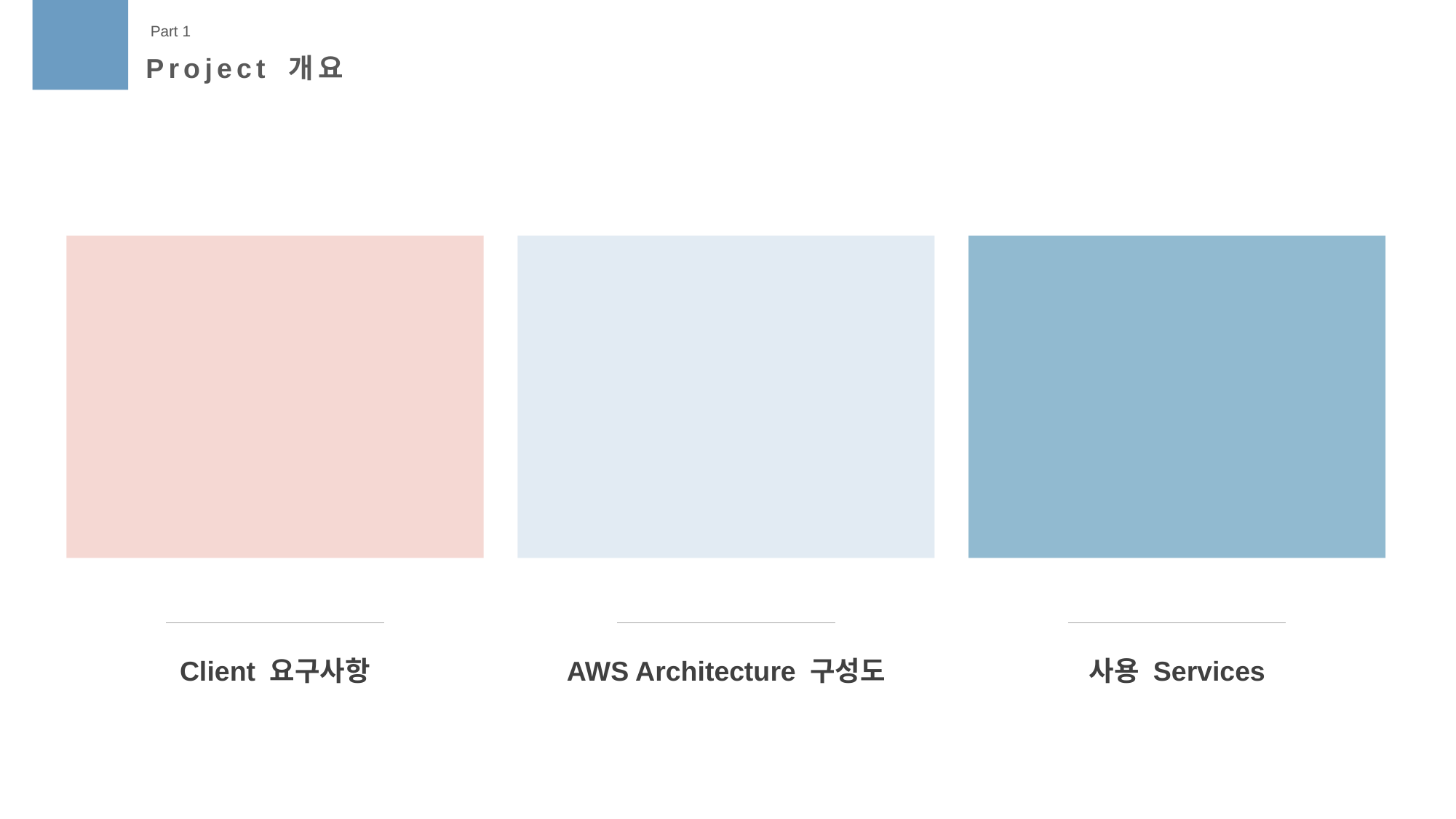

Part 1
Project 개요

Client 요구사항
AWS Architecture 구성도
사용 Services